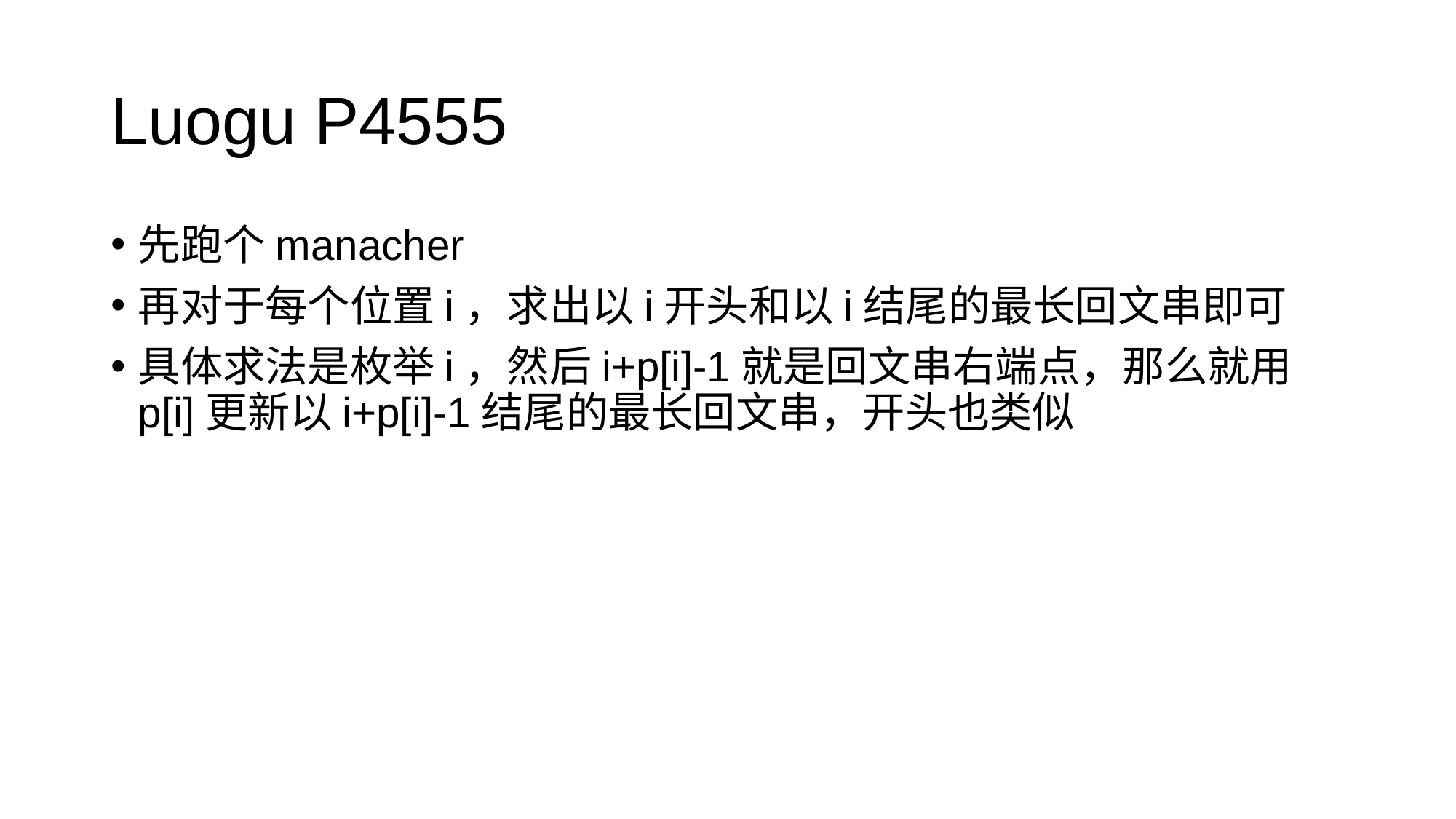

# Luogu P4555
先跑个manacher
再对于每个位置i，求出以i开头和以i结尾的最长回文串即可
具体求法是枚举i，然后i+p[i]-1就是回文串右端点，那么就用p[i]更新以i+p[i]-1结尾的最长回文串，开头也类似